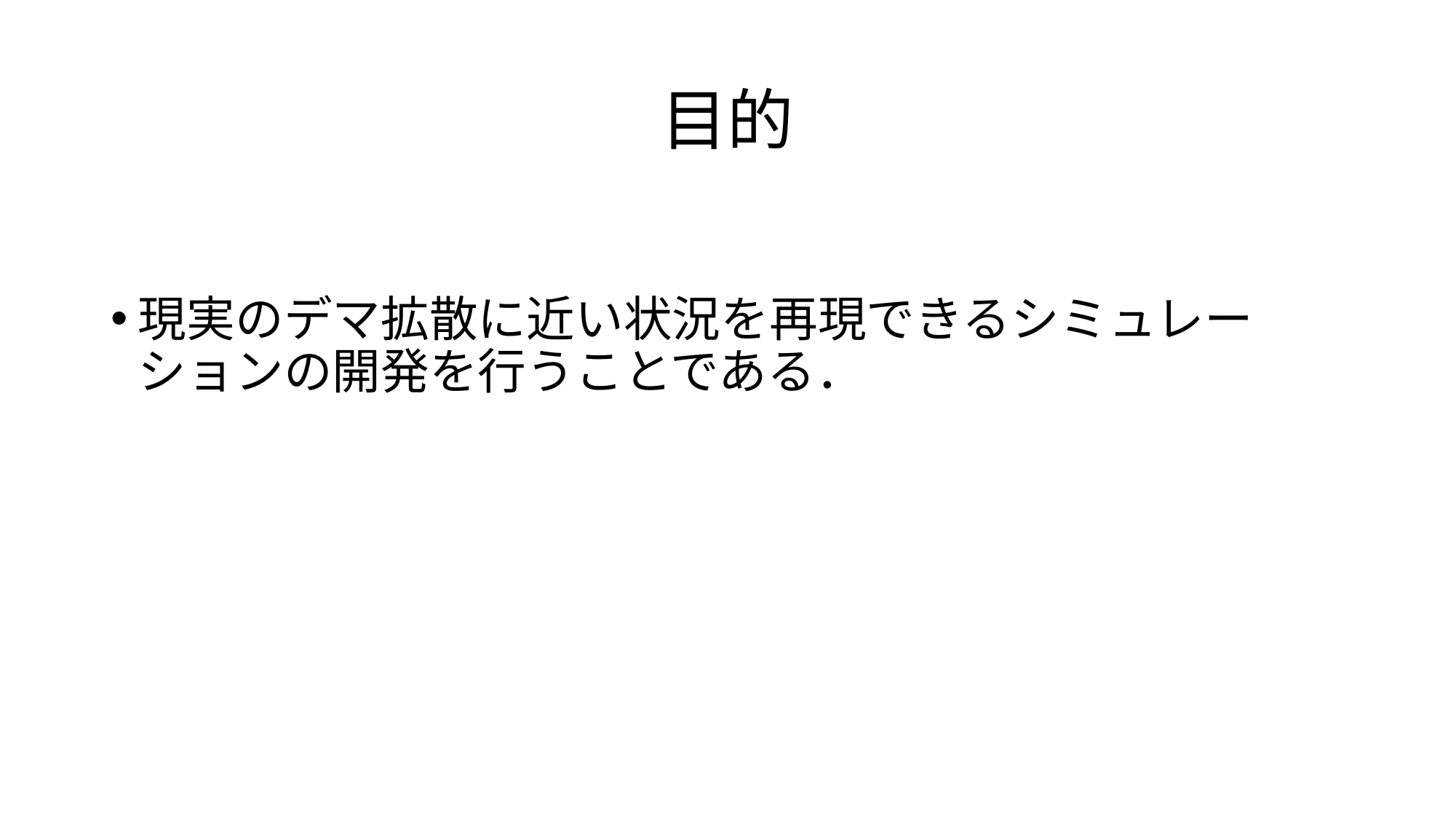

# 目的
現実のデマ拡散に近い状況を再現できるシミュレーションの開発を行うことである．